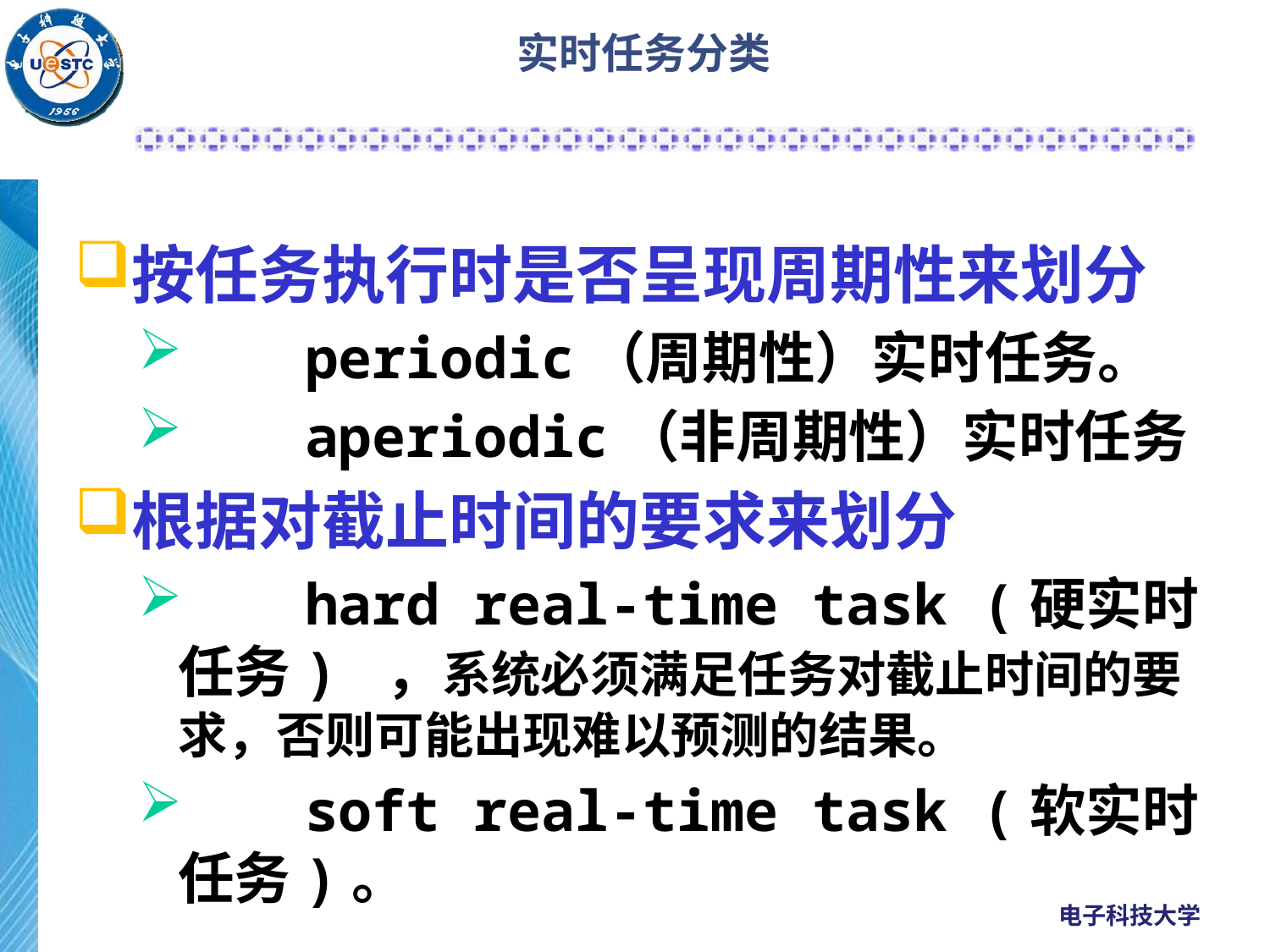

# 实时任务分类
按任务执行时是否呈现周期性来划分
	periodic（周期性）实时任务。
	aperiodic（非周期性）实时任务
根据对截止时间的要求来划分
	hard real-time task (硬实时任务) ，系统必须满足任务对截止时间的要求，否则可能出现难以预测的结果。
	soft real-time task (软实时任务)。